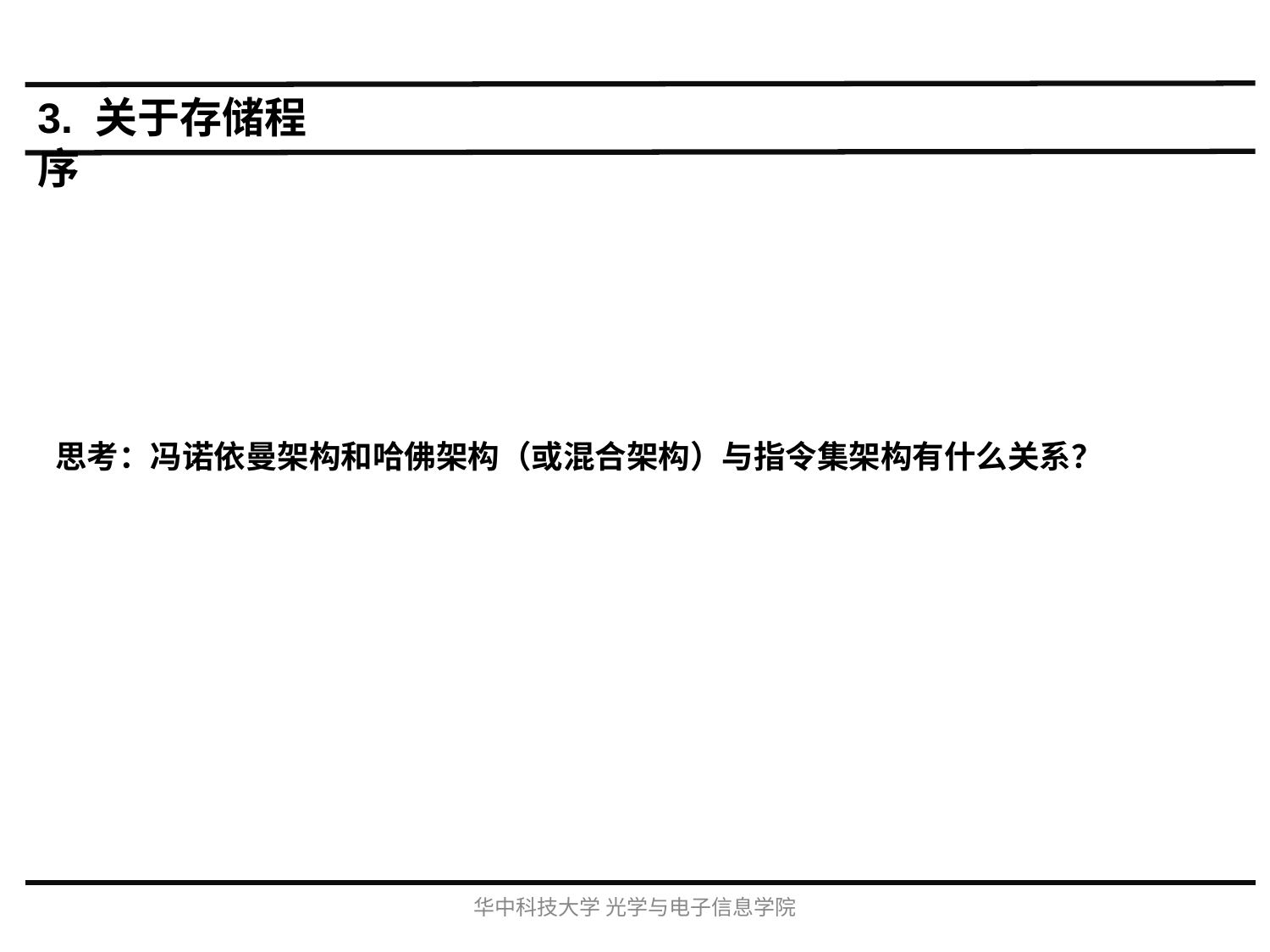

3. 关于存储程序
思考：冯诺依曼架构和哈佛架构（或混合架构）与指令集架构有什么关系？
华中科技大学光学与电子信息学院